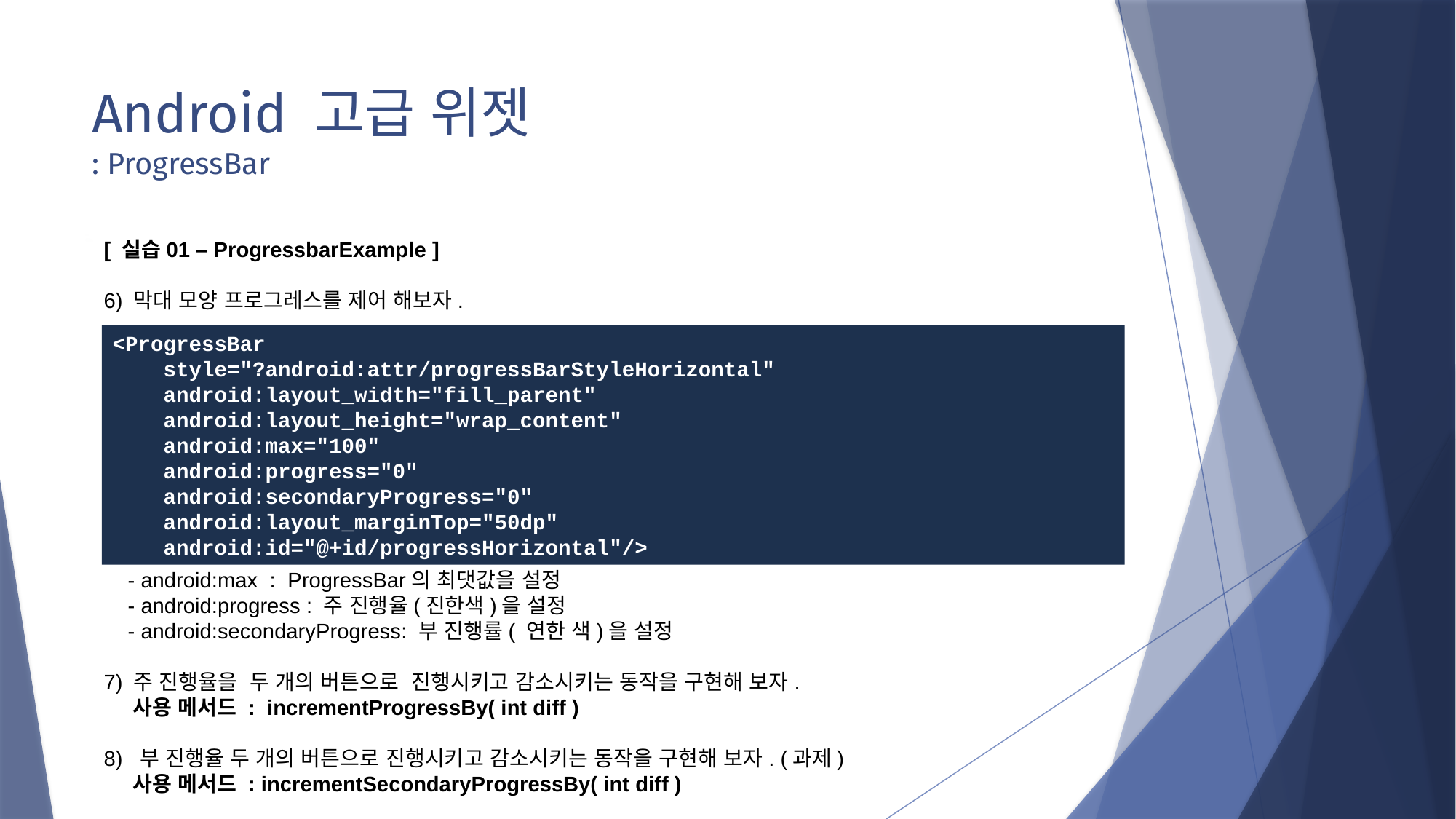

# Android 고급 위젯 : ProgressBar
  [ 실습01 – ProgressbarExample ]

  6) 막대 모양 프로그레스를 제어 해보자.

      - android:max  :  ProgressBar의 최댓값을 설정
      - android:progress : 주 진행율(진한색)을 설정
      - android:secondaryProgress: 부 진행률( 연한 색)을 설정

  7) 주 진행율을  두 개의 버튼으로  진행시키고 감소시키는 동작을 구현해 보자.
      사용 메서드 :  incrementProgressBy( int diff )

  8)  부 진행율 두 개의 버튼으로 진행시키고 감소시키는 동작을 구현해 보자. (과제)
      사용 메서드 : incrementSecondaryProgressBy( int diff )
<ProgressBar
    style="?android:attr/progressBarStyleHorizontal"
    android:layout_width="fill_parent"
    android:layout_height="wrap_content"
    android:max="100"
    android:progress="0"
    android:secondaryProgress="0"
    android:layout_marginTop="50dp"
    android:id="@+id/progressHorizontal"/>